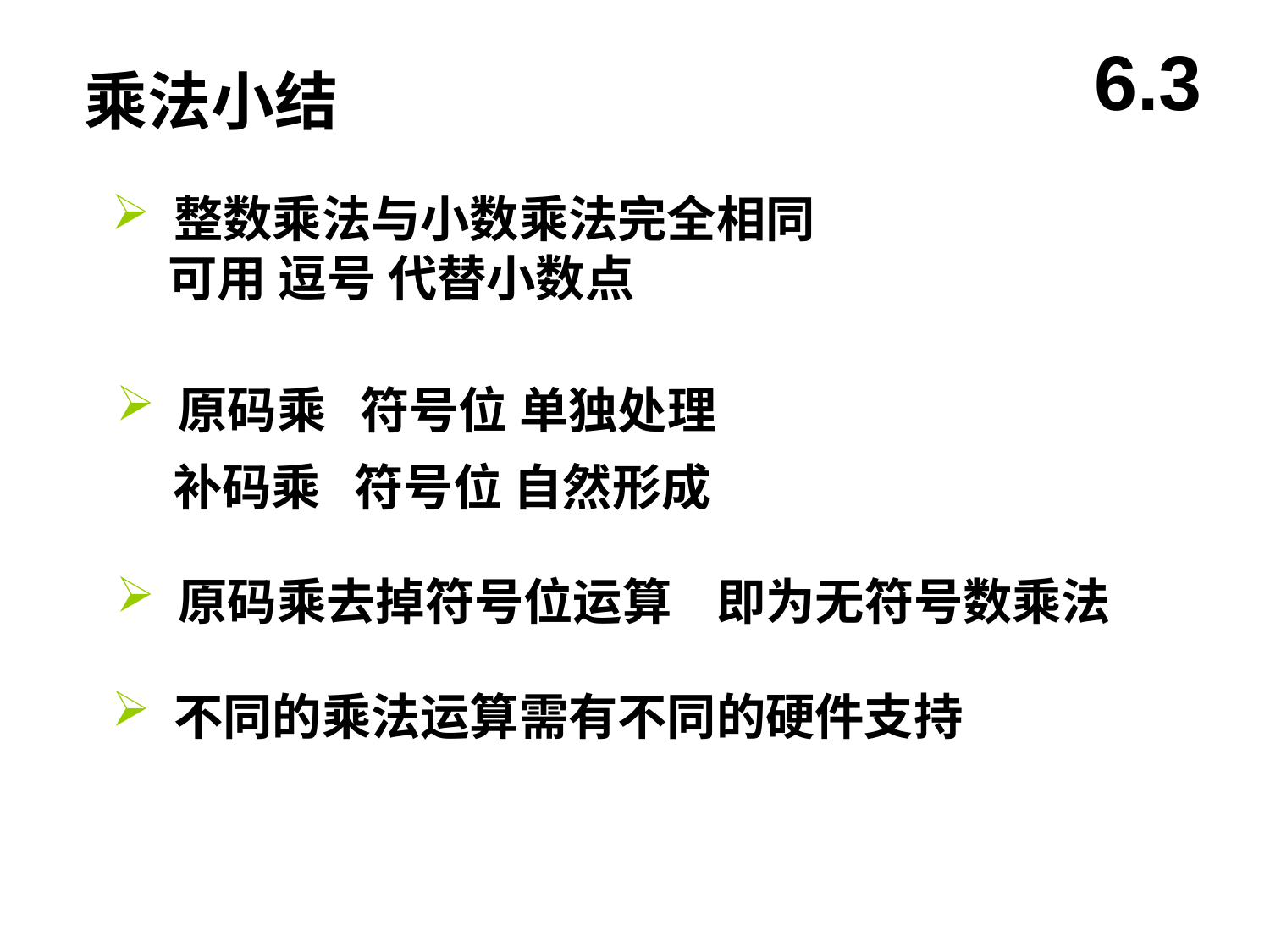

6.3
乘法小结
 整数乘法与小数乘法完全相同
    可用 逗号 代替小数点
 原码乘   符号位 单独处理
    补码乘   符号位 自然形成
 原码乘去掉符号位运算    即为无符号数乘法
 不同的乘法运算需有不同的硬件支持